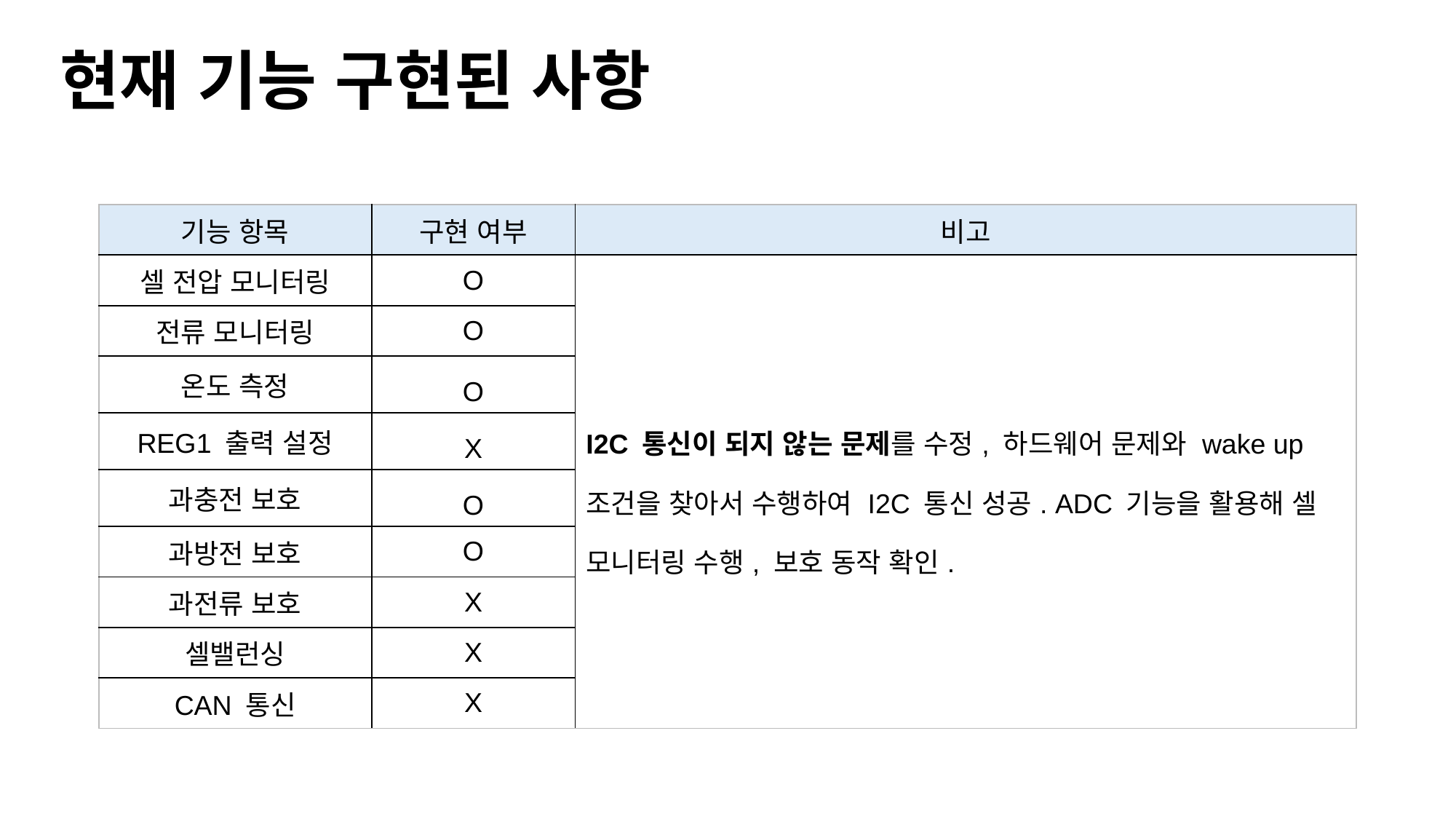

# 현재 기능 구현된 사항
| 기능 항목 | 구현 여부 | 비고 |
| --- | --- | --- |
| 셀 전압 모니터링 | O | I2C 통신이 되지 않는 문제를 수정, 하드웨어 문제와 wake up 조건을 찾아서 수행하여 I2C 통신 성공. ADC 기능을 활용해 셀 모니터링 수행, 보호 동작 확인. |
| 전류 모니터링 | O |  |
| 온도 측정 | O |  |
| REG1 출력 설정 | X |  |
| 과충전 보호 | O |  |
| 과방전 보호 | O |  |
| 과전류 보호 | X |  |
| 셀밸런싱 | X |  |
| CAN 통신 | X |  |